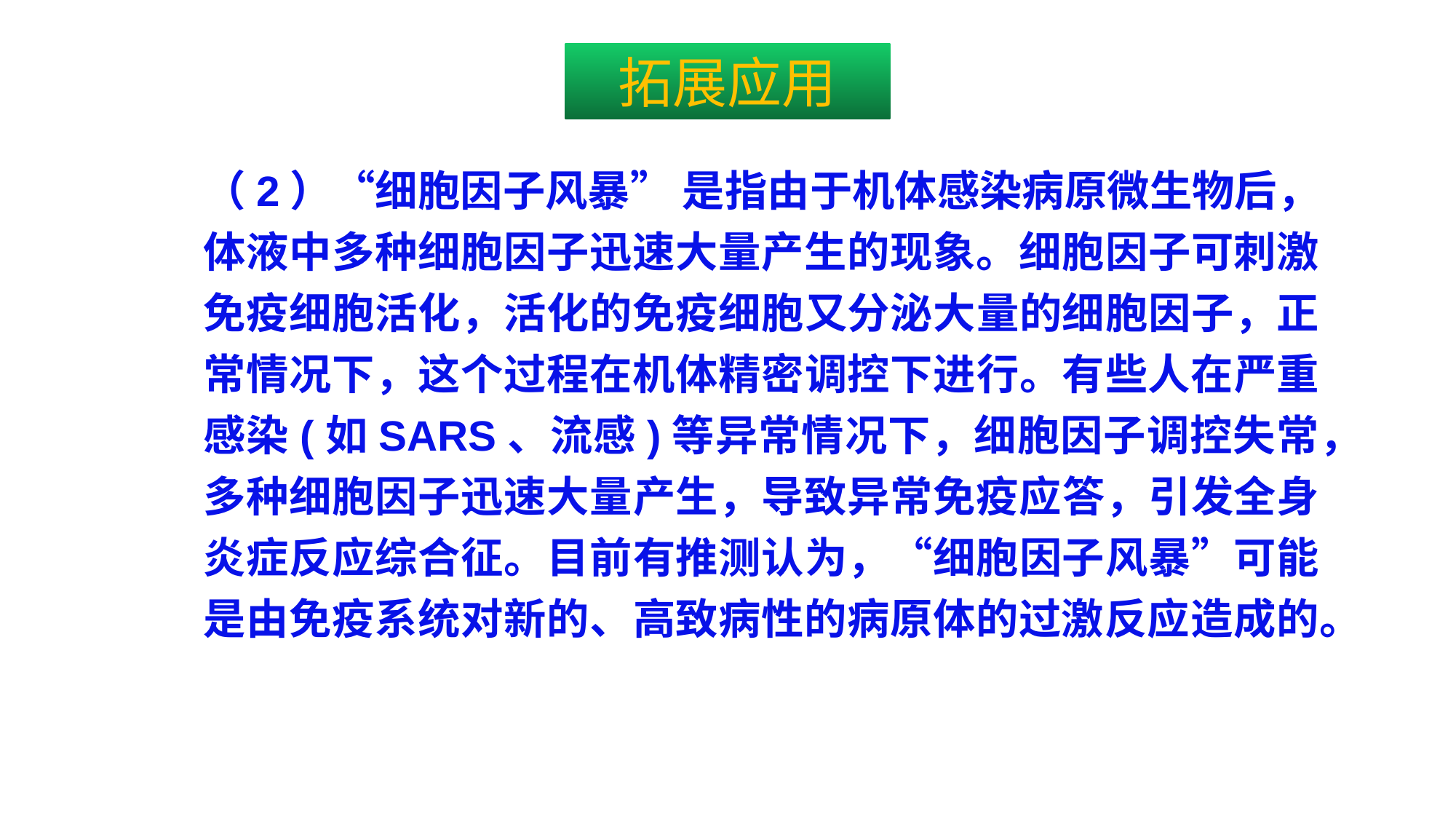

拓展应用
（2）“细胞因子风暴” 是指由于机体感染病原微生物后，体液中多种细胞因子迅速大量产生的现象。细胞因子可刺激免疫细胞活化，活化的免疫细胞又分泌大量的细胞因子，正常情况下，这个过程在机体精密调控下进行。有些人在严重感染(如SARS、流感)等异常情况下，细胞因子调控失常，多种细胞因子迅速大量产生，导致异常免疫应答，引发全身炎症反应综合征。目前有推测认为，“细胞因子风暴”可能是由免疫系统对新的、高致病性的病原体的过激反应造成的。